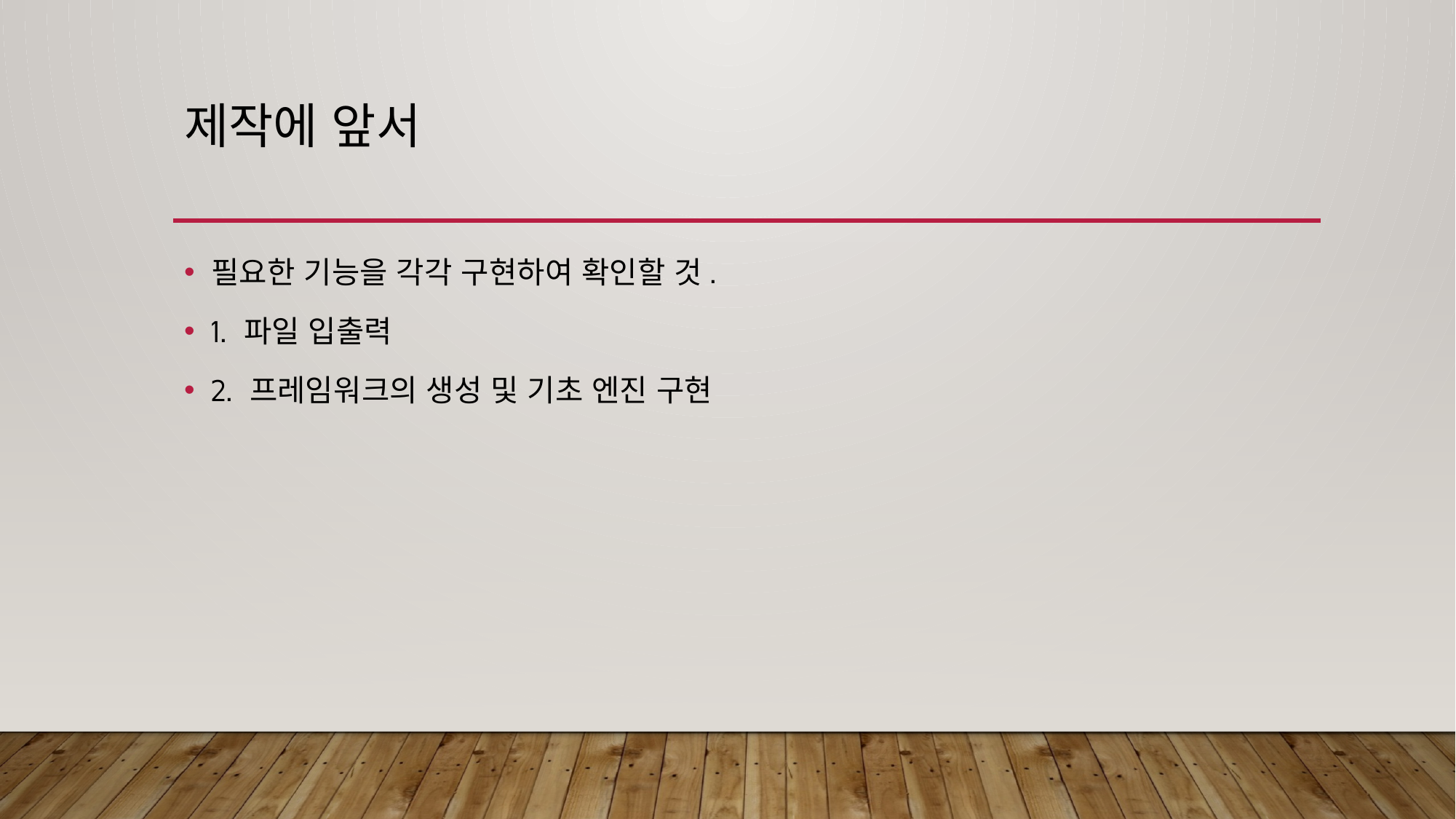

# 제작에 앞서
필요한 기능을 각각 구현하여 확인할 것.
1. 파일 입출력
2. 프레임워크의 생성 및 기초 엔진 구현